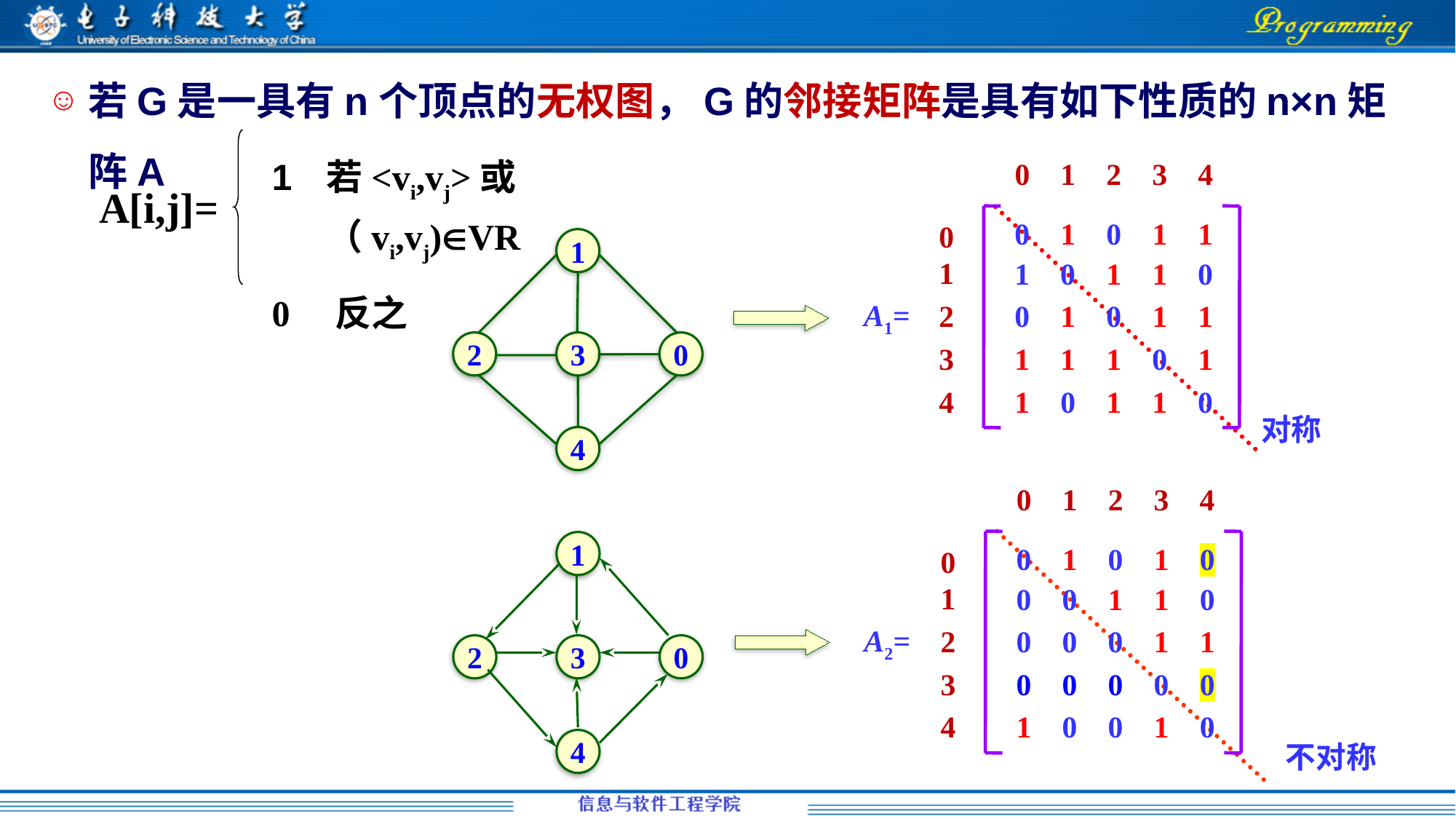

若G是一具有n个顶点的无权图，G的邻接矩阵是具有如下性质的n×n矩阵A

若<vi,vj>或（vi,vj)∈VR
0    反之
A[i,j]=
0    1    2    3    4
0    1    0    1    1
0
1
1    0    1    1    0
A1=
0    1    0    1    1
2
1    1    1    0    1
3
4
1    0    1    1    0

对称
1

2
3
0

4

0    1    2    3    4
0    1    0    1    0
0
1
0    0    1    1    0
A2=
0    0    0    1    1
2
0    0    0    0    0
3
4
1    0    0    1    0

不对称
1

2
3
0

4